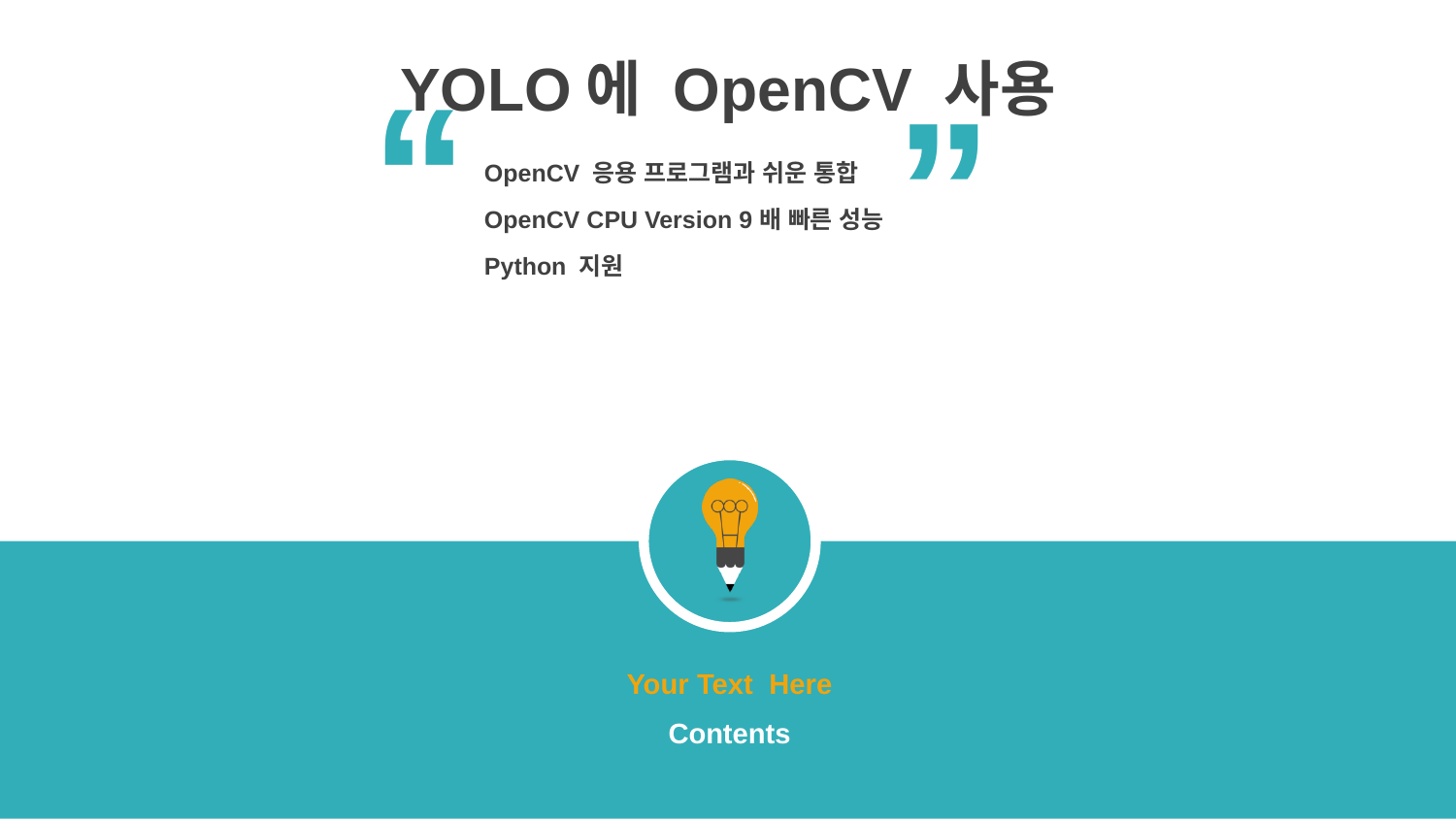

“
YOLO에 OpenCV 사용
“
OpenCV 응용 프로그램과 쉬운 통합
OpenCV CPU Version 9배 빠른 성능
Python 지원

Your Text  Here
Contents